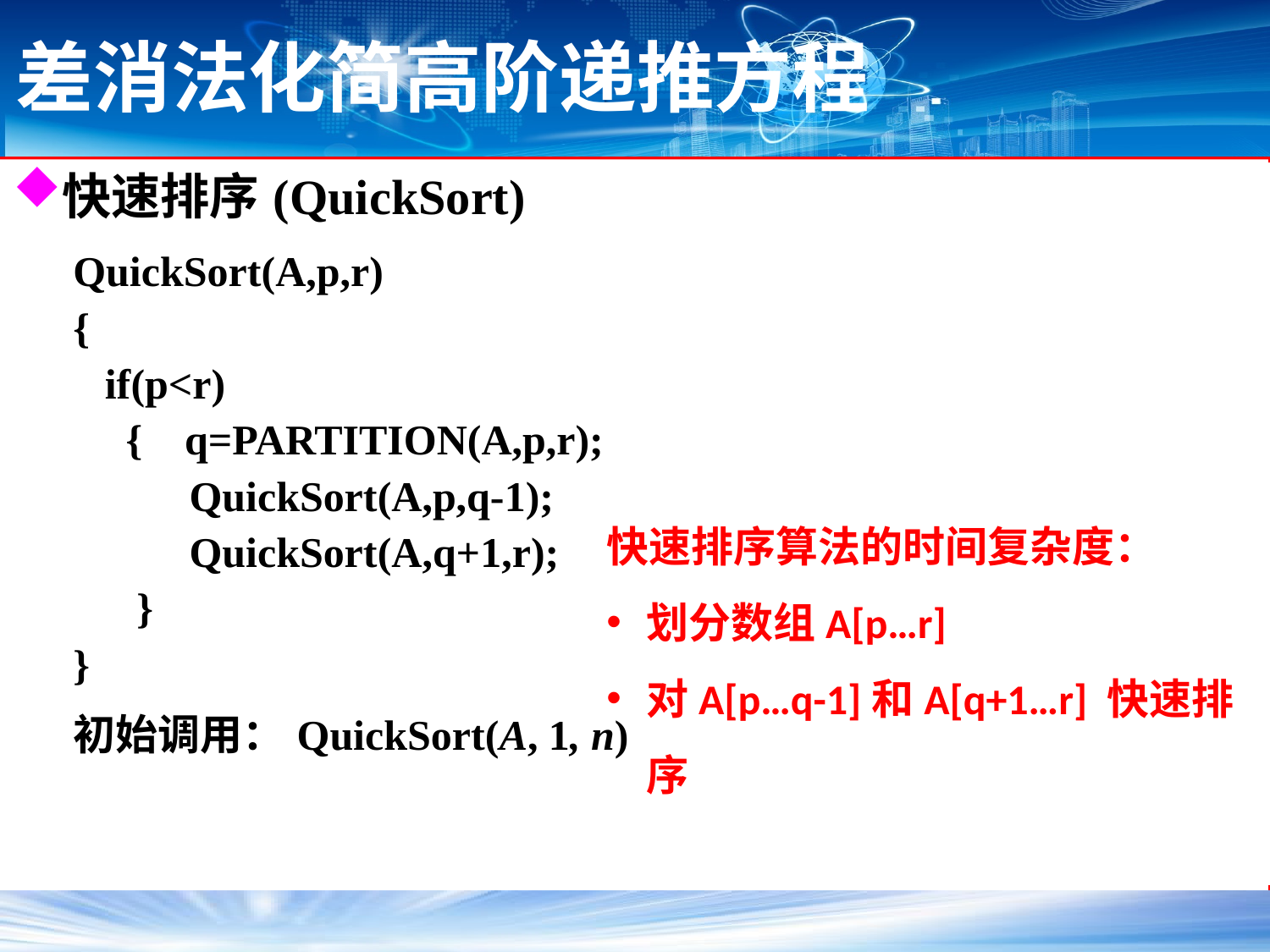

# 差消法化简高阶递推方程
快速排序(QuickSort)
QuickSort(A,p,r)
{
   if(p<r)
     {    q=PARTITION(A,p,r);
           QuickSort(A,p,q-1);
           QuickSort(A,q+1,r);
      }
}
初始调用：QuickSort(A, 1, n)

快速排序算法的时间复杂度：
划分数组A[p…r]
对A[p…q-1]和A[q+1…r] 快速排序